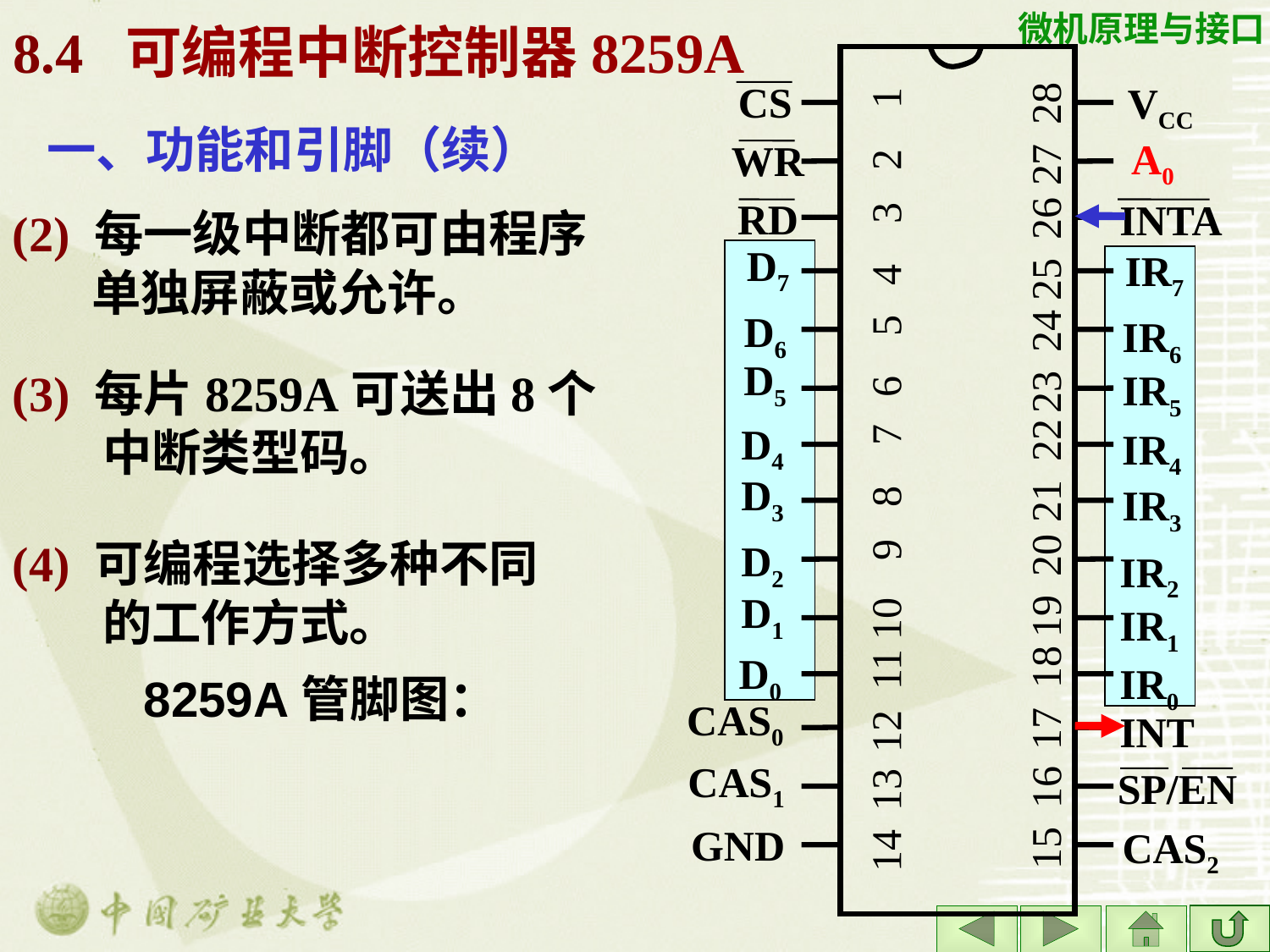

# 8.4  可编程中断控制器8259A
一、功能和引脚（续）
CAS0
CAS1
GND
CS

WR

RD

D0
D2
D3
D1
D4
D5
D6
D7

14
13
12
11
10
9
8
7
6
5
4
3
2
1
15
16
17
18
19
20
21
22
23
24
25
26
27
28

SP/EN

INTA
IR0
IR1
IR2
IR4
IR3
IR5
IR6
A0
IR7
INT
VCC
CAS2
(2) 每一级中断都可由程序
      单独屏蔽或允许。

(3) 每片8259A可送出8个
       中断类型码。
(4) 可编程选择多种不同
       的工作方式。
8259A管脚图：